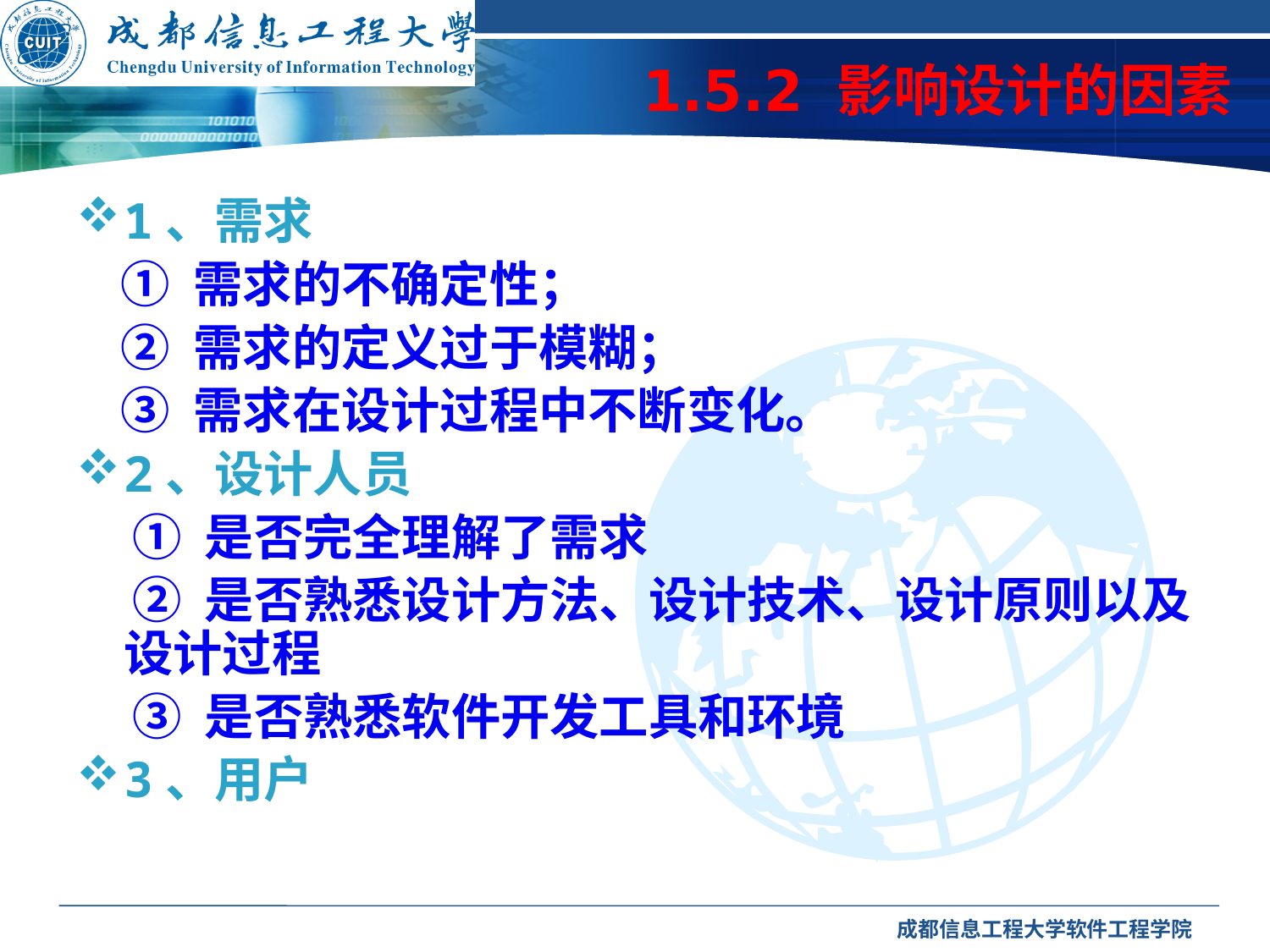

# 1.5.2 影响设计的因素
1、需求
    ① 需求的不确定性；
    ② 需求的定义过于模糊；
    ③ 需求在设计过程中不断变化。
2、设计人员
     ① 是否完全理解了需求
     ② 是否熟悉设计方法、设计技术、设计原则以及设计过程
     ③ 是否熟悉软件开发工具和环境
3、用户